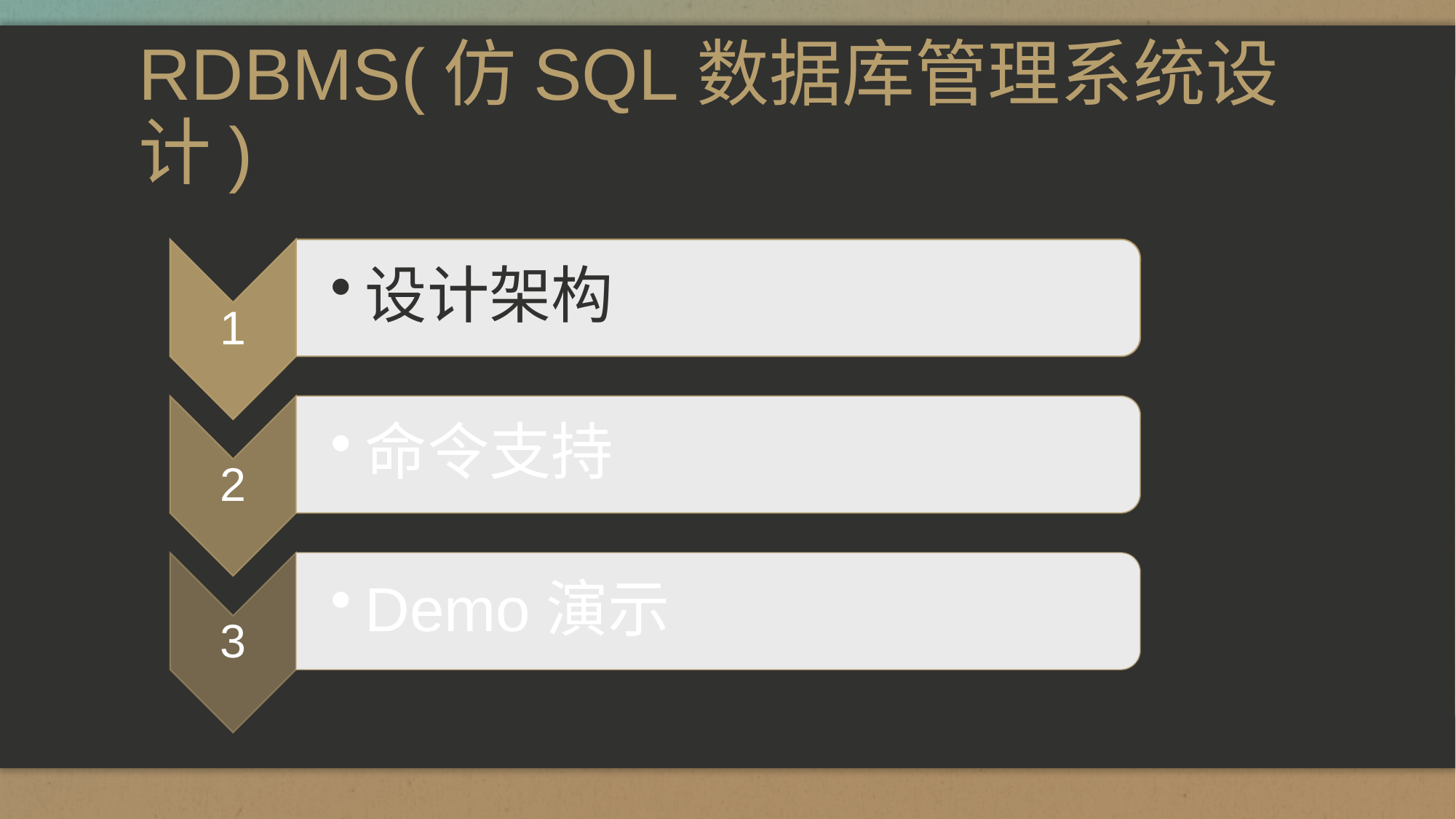

# RDBMS(仿SQL数据库管理系统设计)
1
设计架构
2
命令支持
3
Demo演示